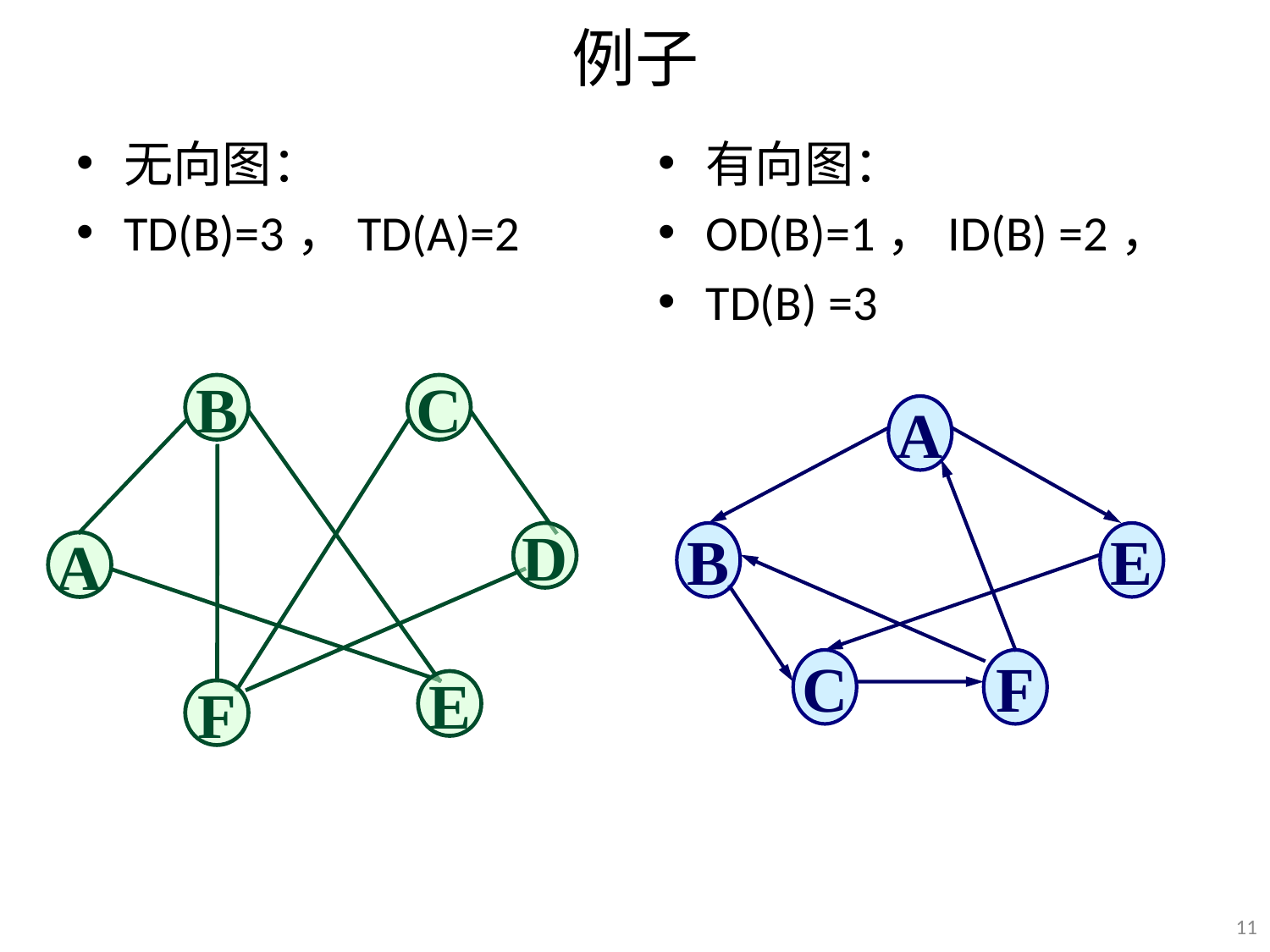

# 例子
无向图：
TD(B)=3，TD(A)=2
有向图：
OD(B)=1，ID(B) =2，
TD(B) =3
B
C

D
A

E
F
A

B
E

C
F

11